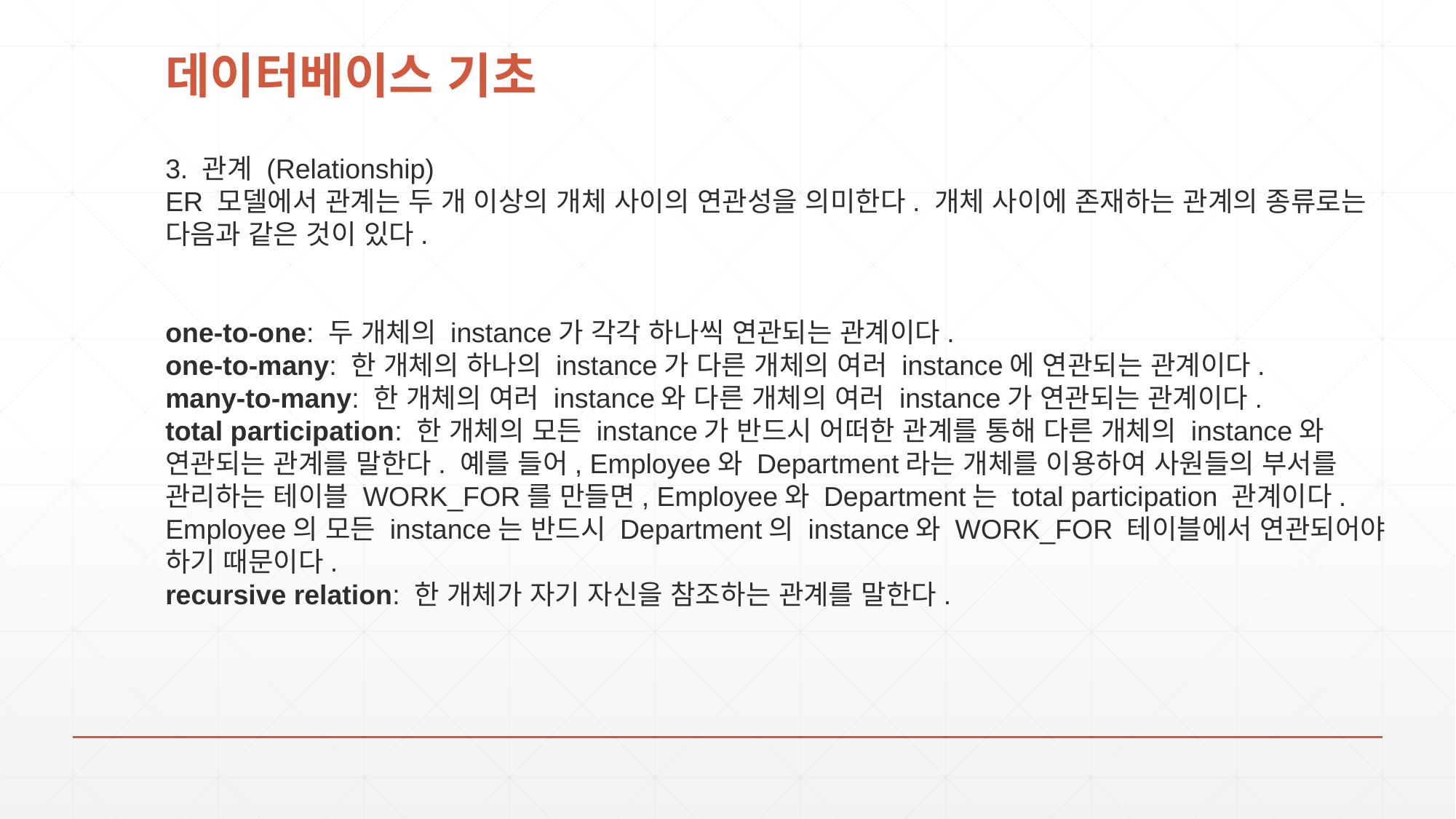

# 데이터베이스 기초
3. 관계 (Relationship)
ER 모델에서 관계는 두 개 이상의 개체 사이의 연관성을 의미한다. 개체 사이에 존재하는 관계의 종류로는 다음과 같은 것이 있다.

one-to-one: 두 개체의 instance가 각각 하나씩 연관되는 관계이다.
one-to-many: 한 개체의 하나의 instance가 다른 개체의 여러 instance에 연관되는 관계이다.
many-to-many: 한 개체의 여러 instance와 다른 개체의 여러 instance가 연관되는 관계이다.
total participation: 한 개체의 모든 instance가 반드시 어떠한 관계를 통해 다른 개체의 instance와 연관되는 관계를 말한다. 예를 들어, Employee와 Department라는 개체를 이용하여 사원들의 부서를 관리하는 테이블 WORK_FOR를 만들면, Employee와 Department는 total participation 관계이다. Employee의 모든 instance는 반드시 Department의 instance와 WORK_FOR 테이블에서 연관되어야 하기 때문이다.
recursive relation: 한 개체가 자기 자신을 참조하는 관계를 말한다.